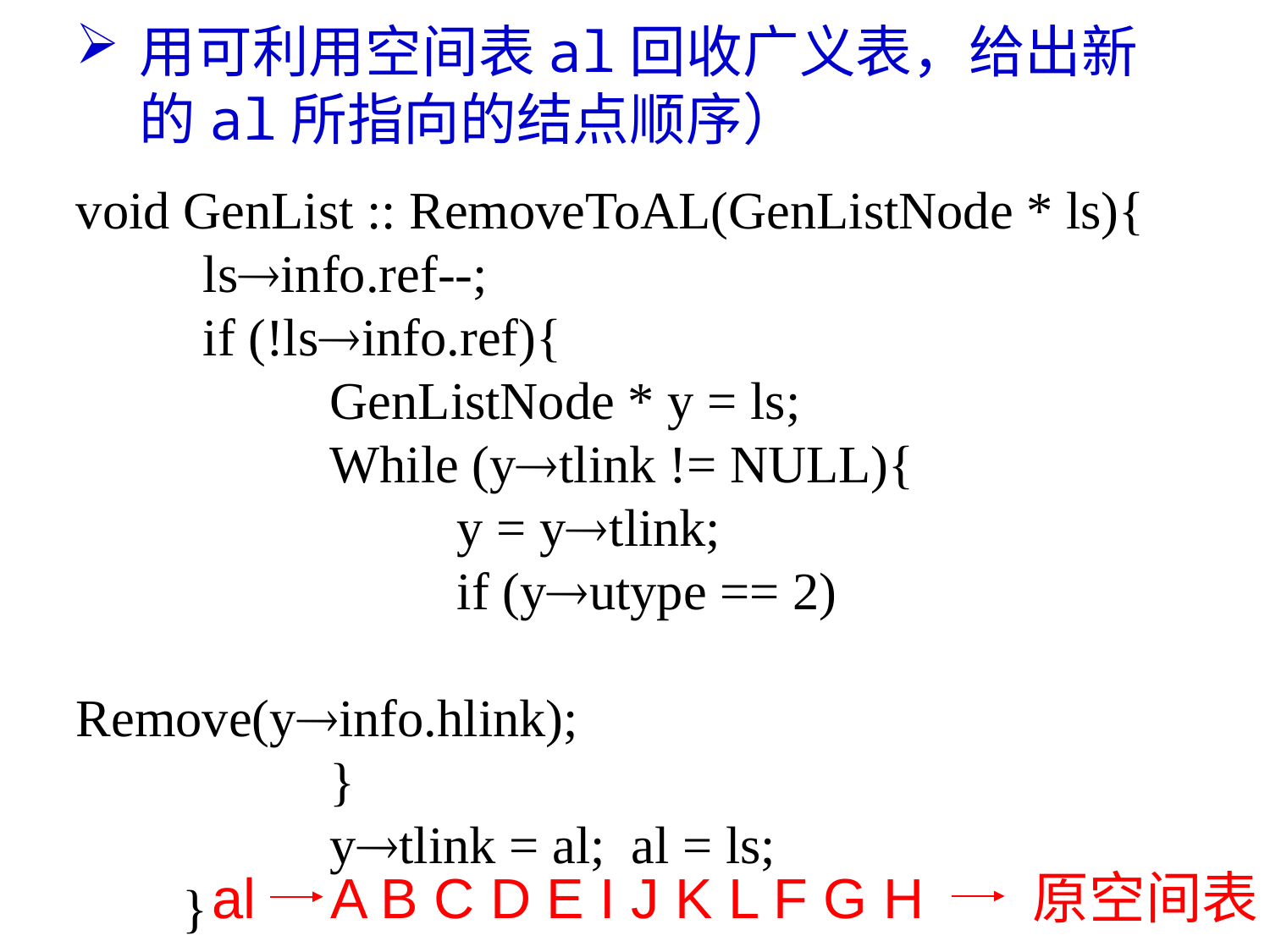

用可利用空间表al回收广义表，给出新的al所指向的结点顺序）
void GenList :: RemoveToAL(GenListNode * ls){
	ls→info.ref--;
	if (!ls→info.ref){
		GenListNode * y = ls;
		While (y→tlink != NULL){
			y = y→tlink;
			if (y→utype == 2) 						     					Remove(y→info.hlink);
		}
		y→tlink = al;  al = ls;
        }
}
al     A B C D E I J K L F G H      原空间表